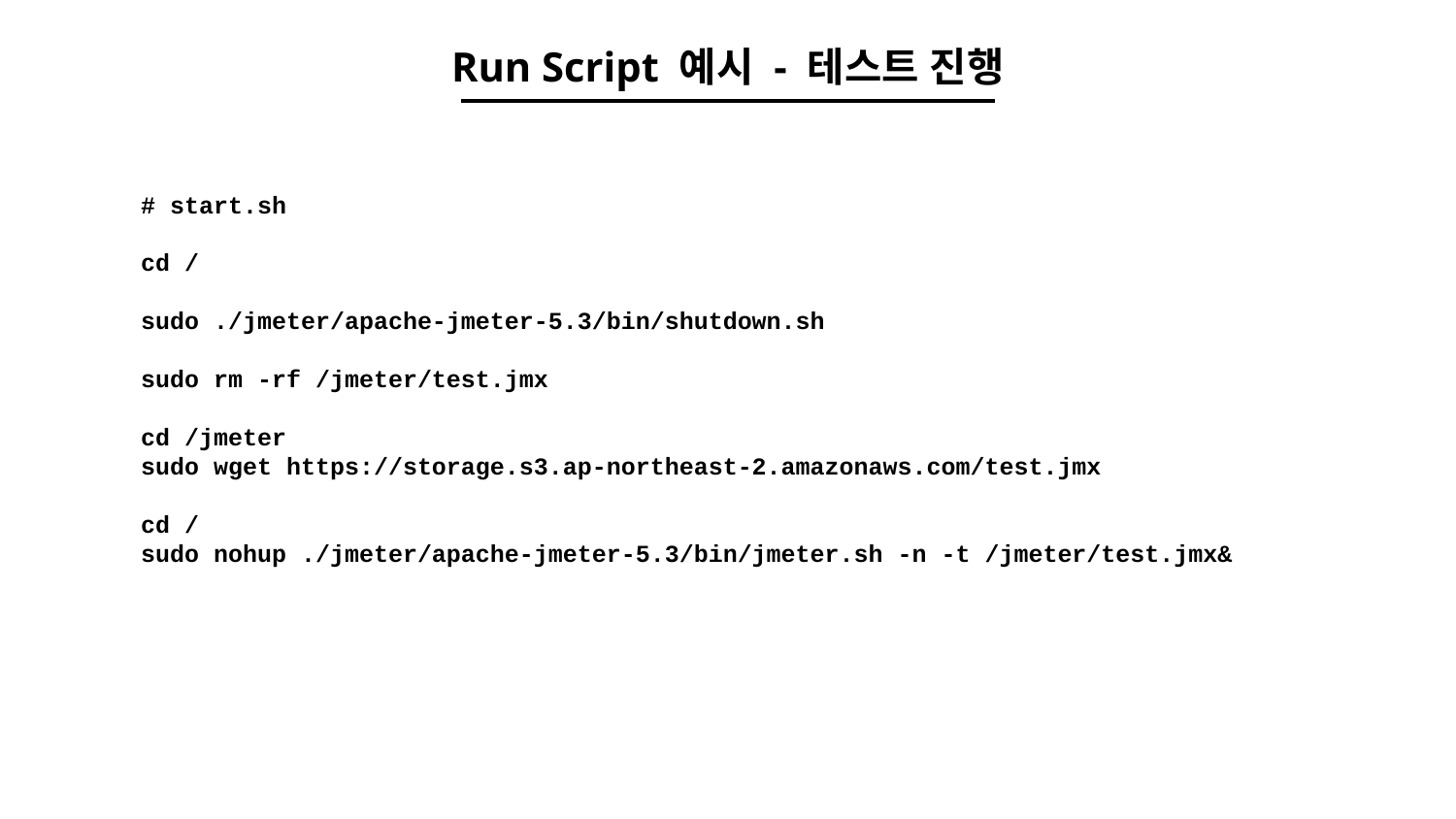

Run Script 예시 - 테스트 진행
# start.sh

cd /

sudo ./jmeter/apache-jmeter-5.3/bin/shutdown.sh

sudo rm -rf /jmeter/test.jmx

cd /jmeter
sudo wget https://storage.s3.ap-northeast-2.amazonaws.com/test.jmx

cd /
sudo nohup ./jmeter/apache-jmeter-5.3/bin/jmeter.sh -n -t /jmeter/test.jmx&